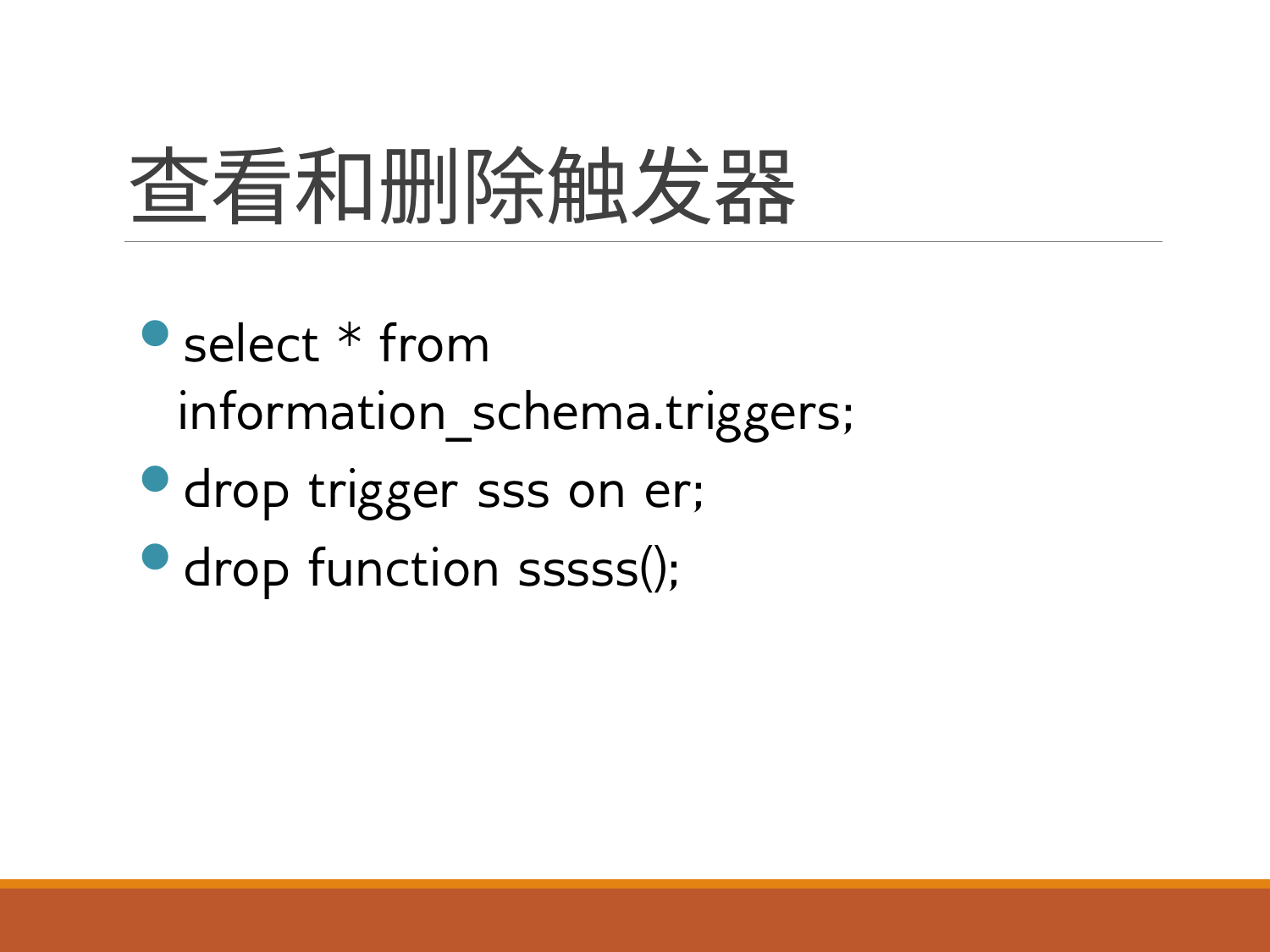

# 查看和删除触发器
select * from information_schema.triggers;
drop trigger sss on er;
drop function sssss();